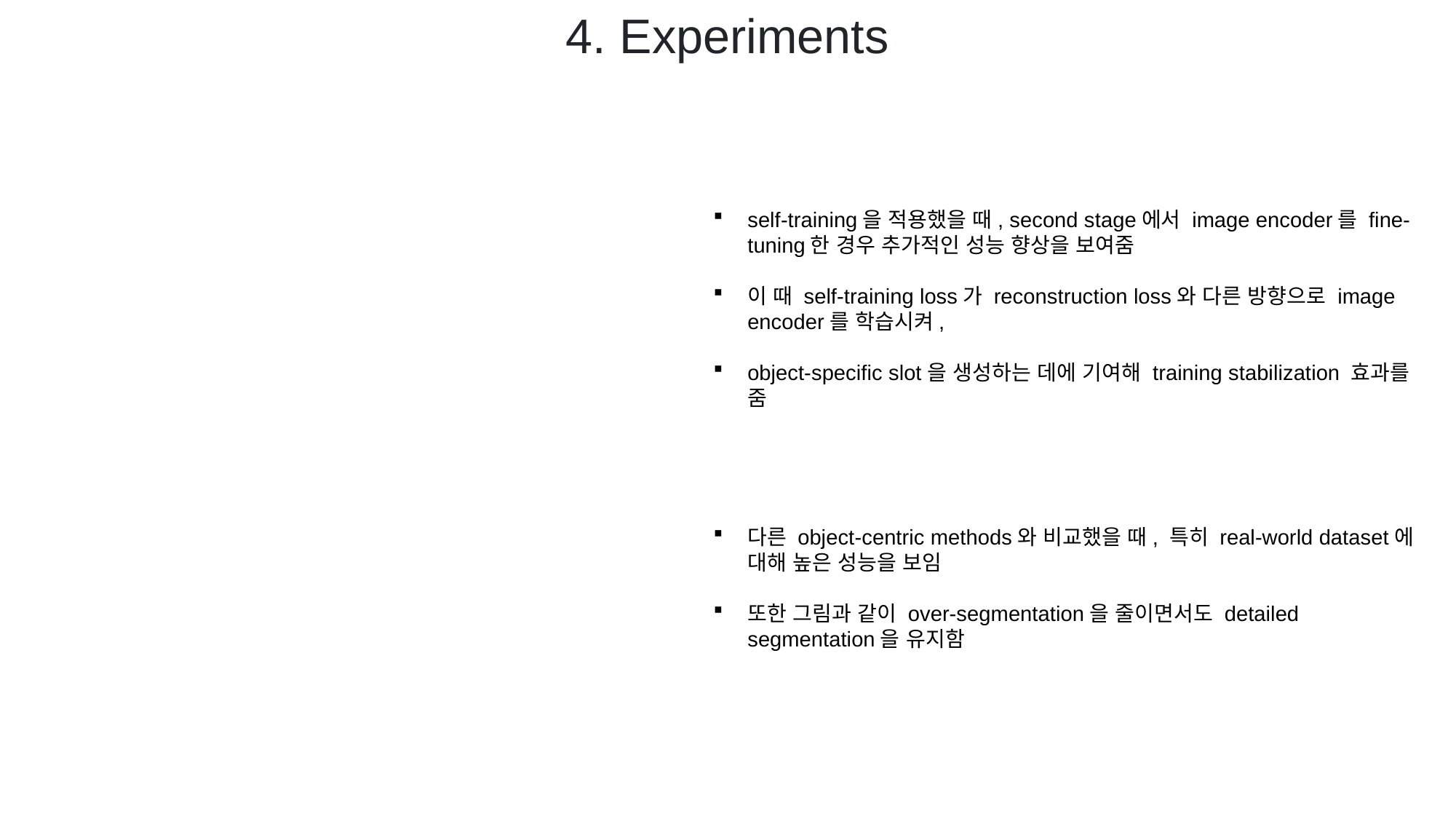

4. Experiments
self-training을 적용했을 때, second stage에서 image encoder를 fine-tuning한 경우 추가적인 성능 향상을 보여줌

이 때 self-training loss가 reconstruction loss와 다른 방향으로 image encoder를 학습시켜,

object-specific slot을 생성하는 데에 기여해 training stabilization 효과를 줌

다른 object-centric methods와 비교했을 때, 특히 real-world dataset에 대해 높은 성능을 보임

또한 그림과 같이 over-segmentation을 줄이면서도 detailed segmentation을 유지함